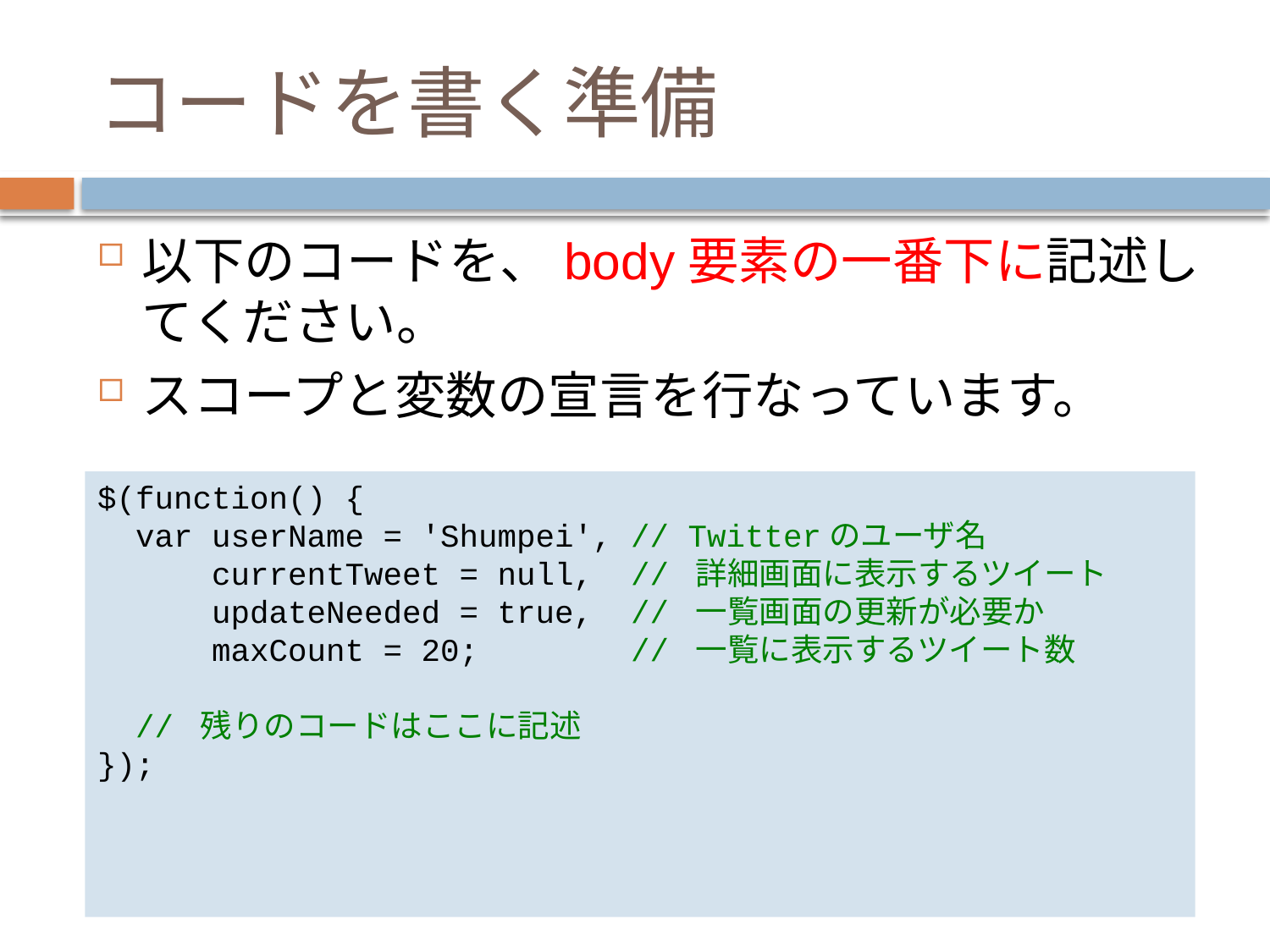

# コードを書く準備
以下のコードを、body要素の一番下に記述してください。
スコープと変数の宣言を行なっています。
$(function() {
  var userName = 'Shumpei', // Twitterのユーザ名
      currentTweet = null,  // 詳細画面に表示するツイート
      updateNeeded = true,  // 一覧画面の更新が必要か
      maxCount = 20;        // 一覧に表示するツイート数

  // 残りのコードはここに記述
});